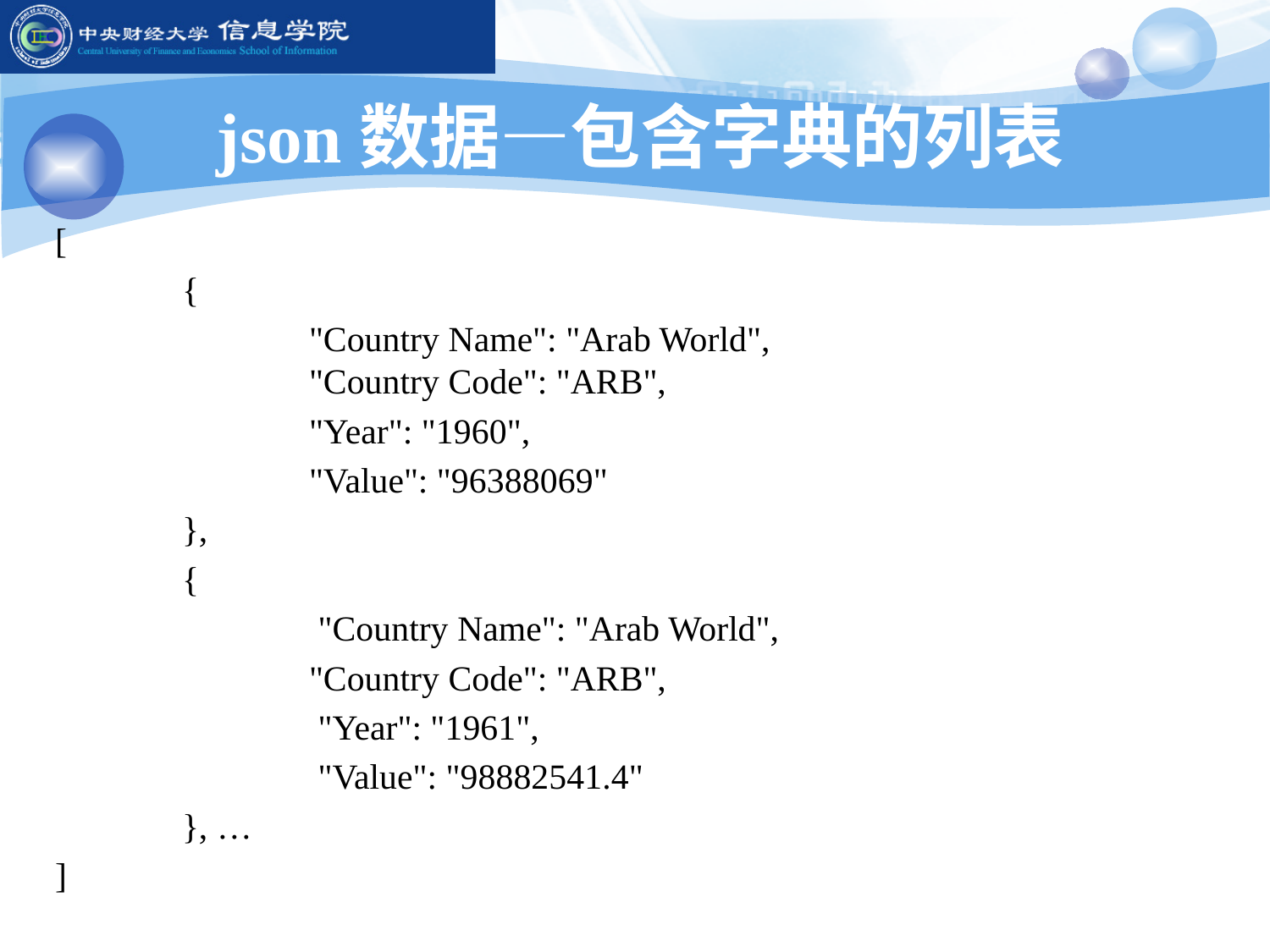

# json数据—包含字典的列表
[
	{
		"Country Name": "Arab World",    					"Country Code": "ARB",
		"Year": "1960",
		"Value": "96388069"
	},
	{
		 "Country Name": "Arab World",
		"Country Code": "ARB",
		 "Year": "1961",
		 "Value": "98882541.4"
	}, …
]